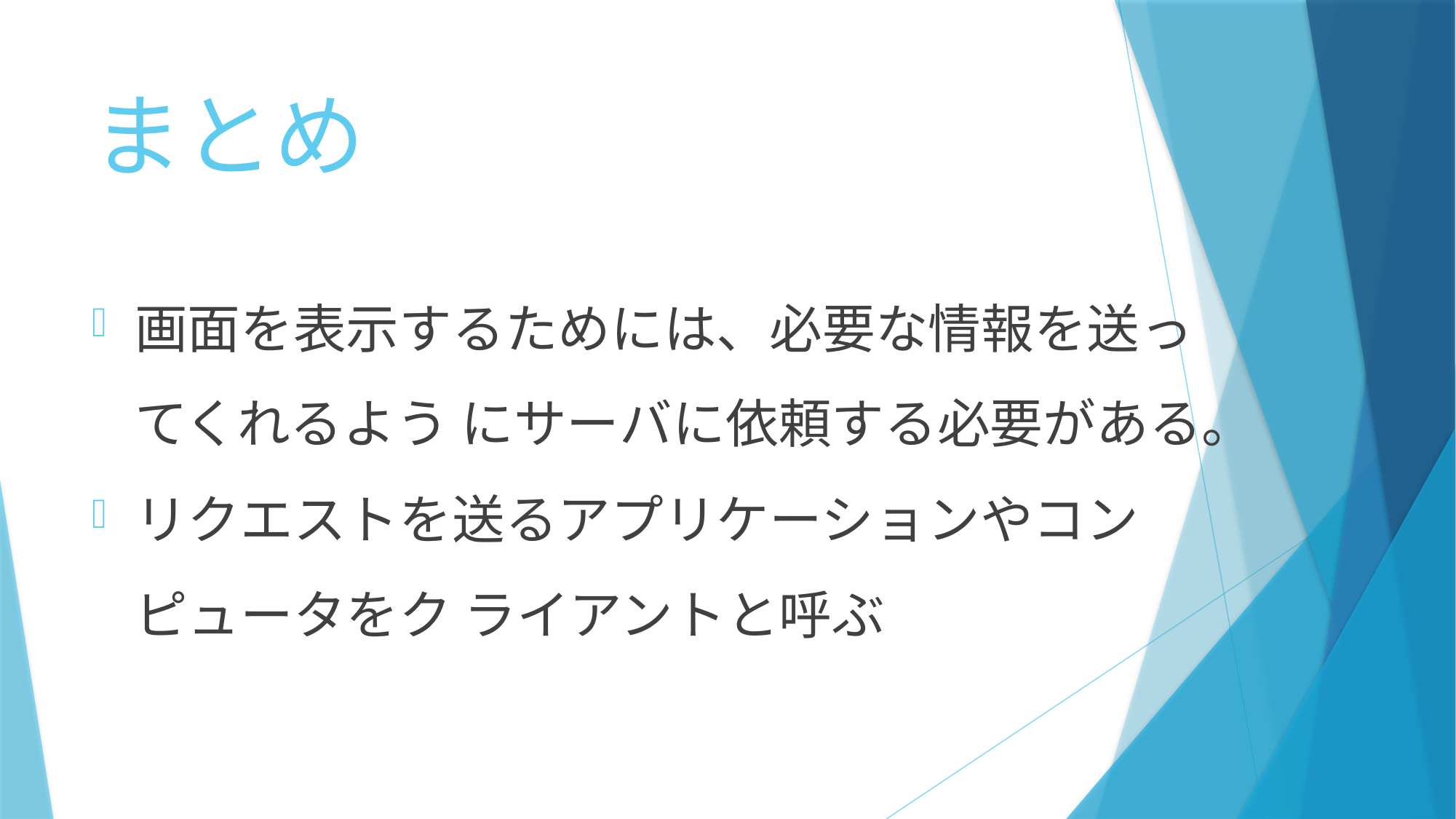

# まとめ
画面を表示するためには、必要な情報を送ってくれるよう にサーバに依頼する必要がある。
リクエストを送るアプリケーションやコンピュータをク ライアントと呼ぶ